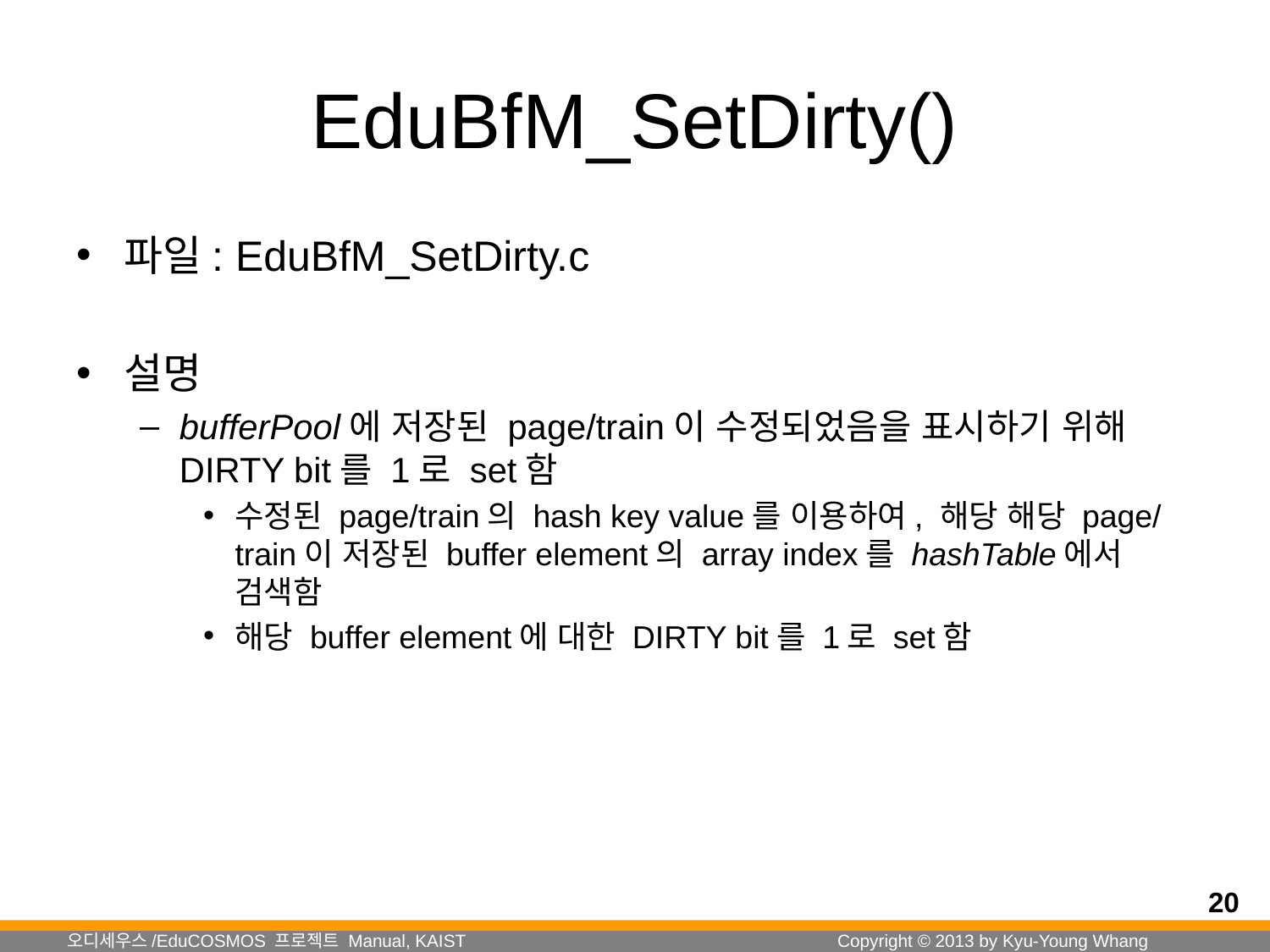

# EduBfM_SetDirty()
파일: EduBfM_SetDirty.c

설명
bufferPool에 저장된 page/train이 수정되었음을 표시하기 위해 DIRTY bit를 1로 set함
수정된 page/train의 hash key value를 이용하여, 해당 해당 page/train이 저장된 buffer element의 array index를 hashTable에서 검색함
해당 buffer element에 대한 DIRTY bit를 1로 set함